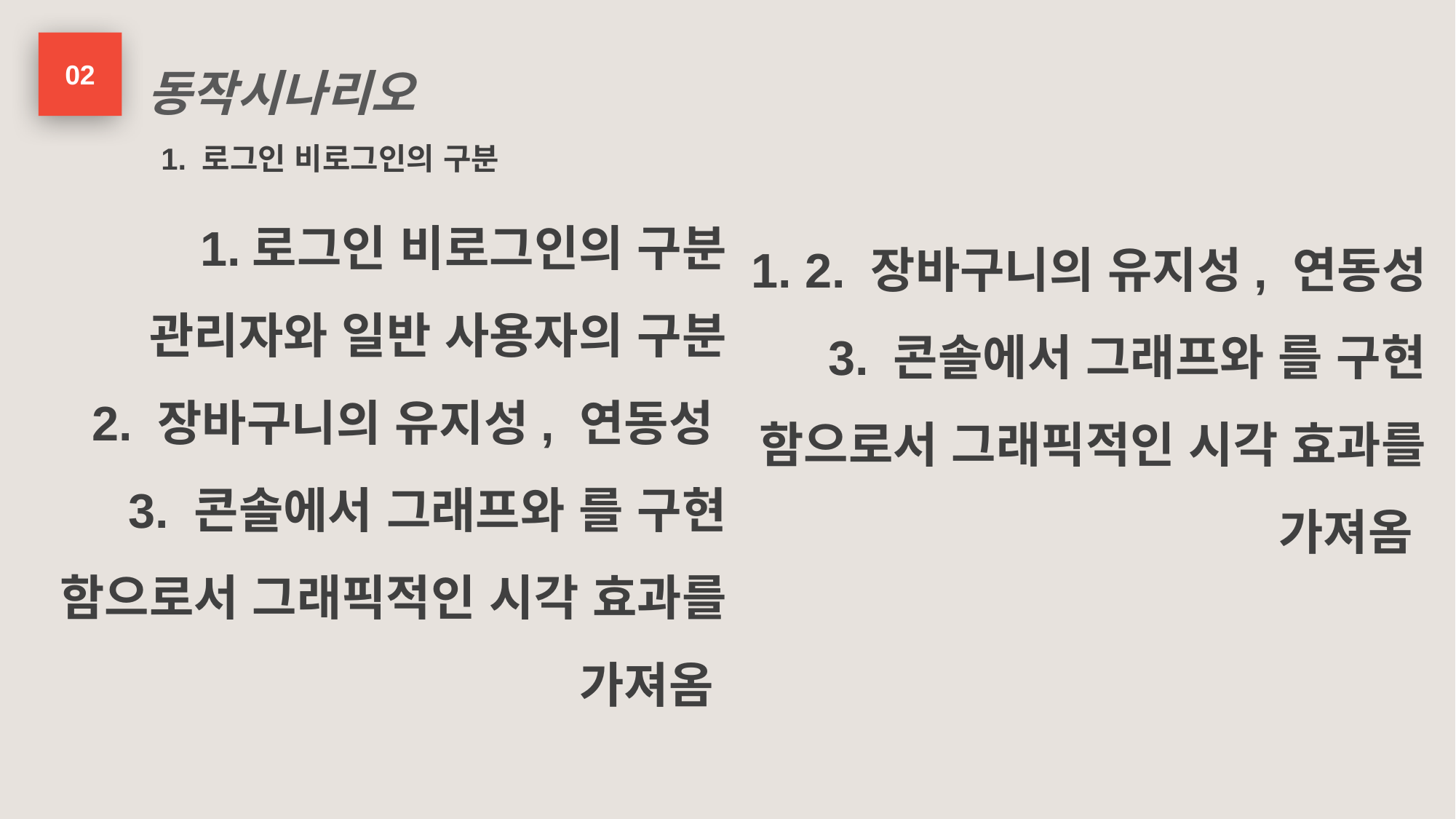

동작시나리오
02
1. 로그인 비로그인의 구분
1.로그인 비로그인의 구분
관리자와 일반 사용자의 구분
2. 장바구니의 유지성, 연동성
3. 콘솔에서 그래프와 를 구현 함으로서 그래픽적인 시각 효과를 가져옴
1. 2. 장바구니의 유지성, 연동성
3. 콘솔에서 그래프와 를 구현 함으로서 그래픽적인 시각 효과를 가져옴